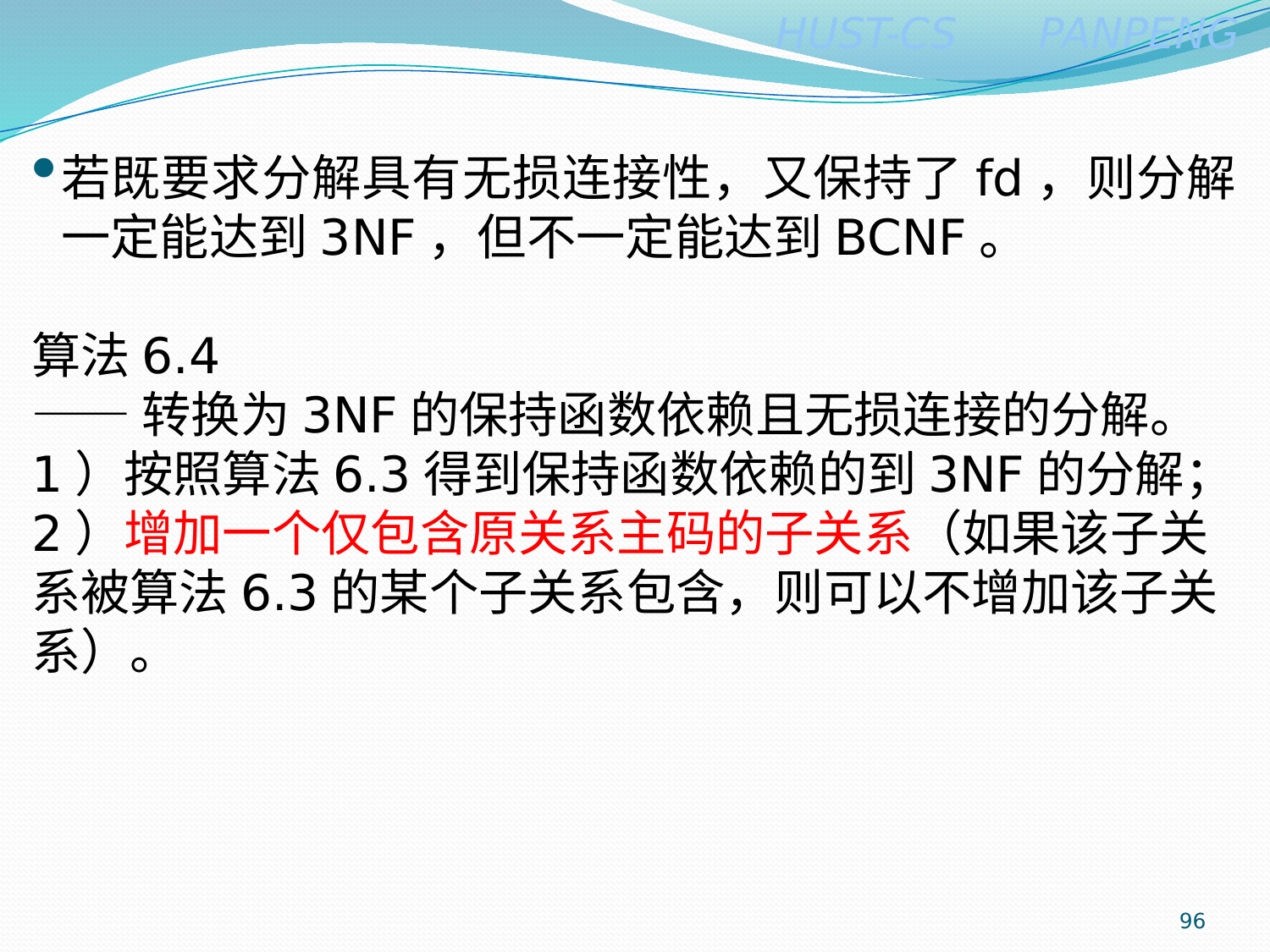

若既要求分解具有无损连接性，又保持了fd，则分解一定能达到3NF，但不一定能达到BCNF。

算法6.4
——转换为3NF的保持函数依赖且无损连接的分解。
1）按照算法6.3得到保持函数依赖的到3NF的分解；
2）增加一个仅包含原关系主码的子关系（如果该子关系被算法6.3的某个子关系包含，则可以不增加该子关系）。
96